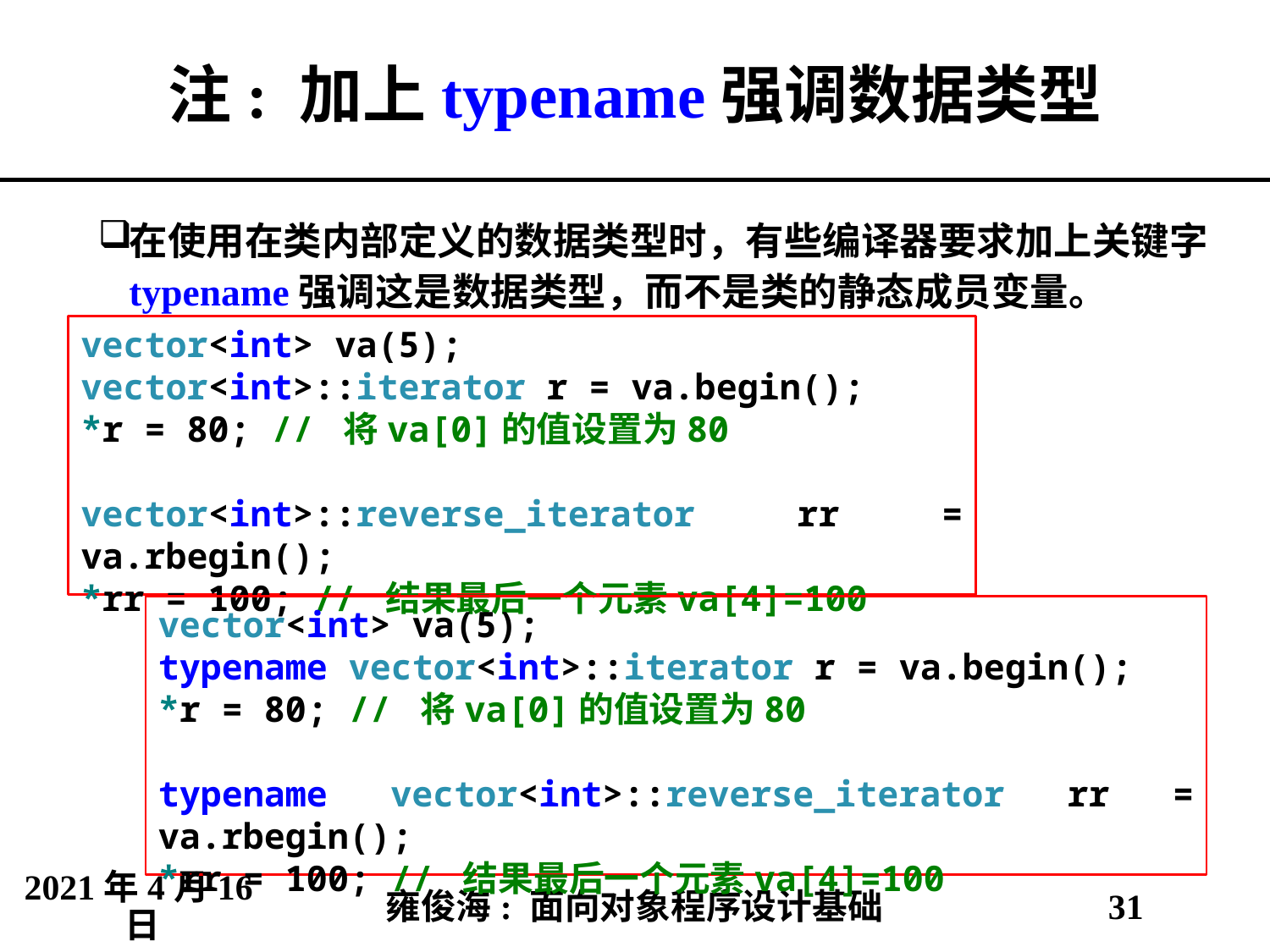

# 注: 加上typename强调数据类型

在使用在类内部定义的数据类型时，有些编译器要求加上关键字typename强调这是数据类型，而不是类的静态成员变量。
vector<int> va(5);
vector<int>::iterator r = va.begin();
*r = 80; // 将va[0]的值设置为80

vector<int>::reverse_iterator rr = va.rbegin();
*rr = 100; // 结果最后一个元素va[4]=100
vector<int> va(5);
typename vector<int>::iterator r = va.begin();
*r = 80; // 将va[0]的值设置为80

typename vector<int>::reverse_iterator rr = va.rbegin();
*rr = 100; // 结果最后一个元素va[4]=100
2021年4月16日
雍俊海: 面向对象程序设计基础
31